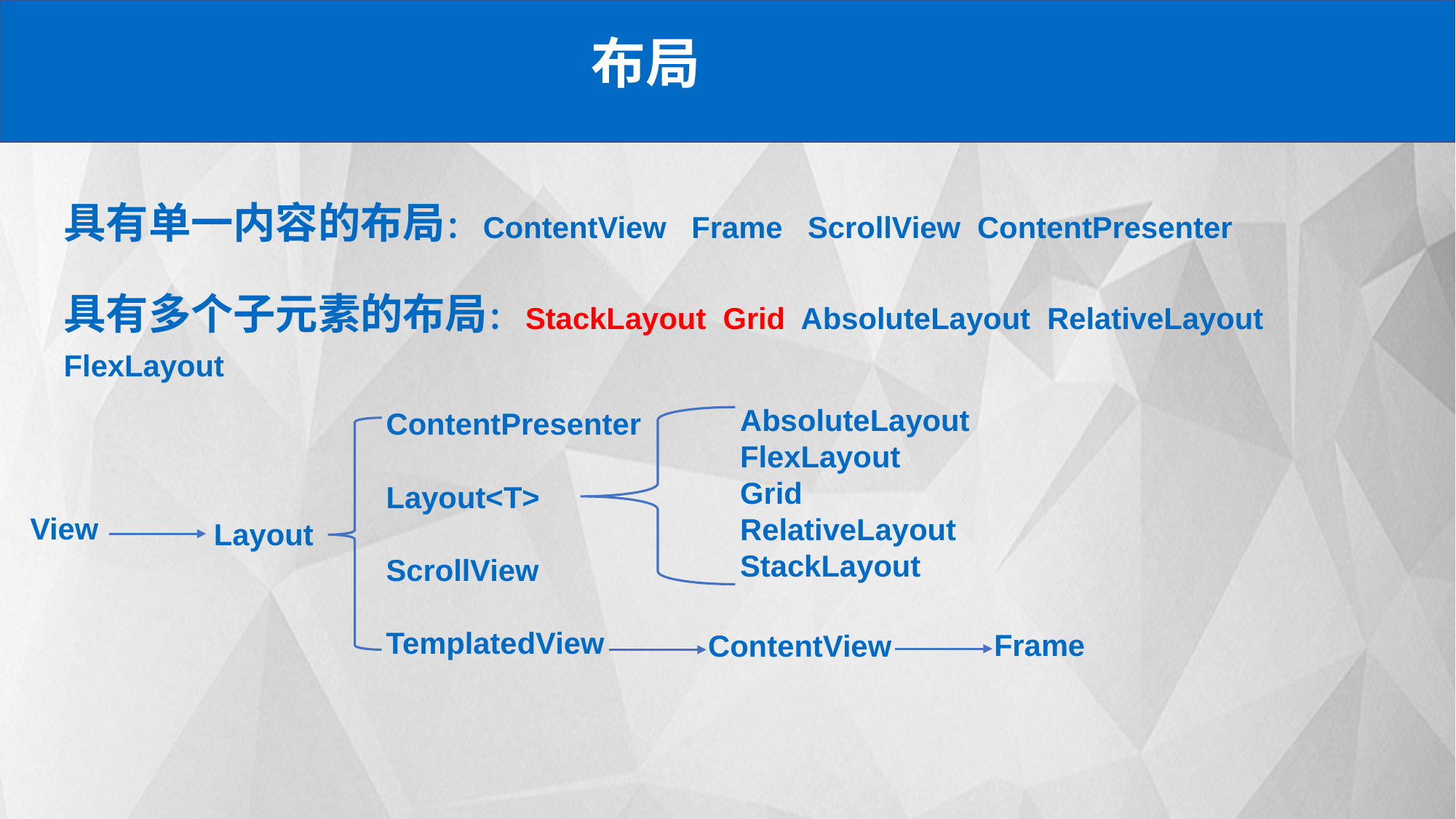

布局
具有单一内容的布局：ContentView   Frame   ScrollView  ContentPresenter

具有多个子元素的布局：StackLayout  Grid  AbsoluteLayout  RelativeLayout   FlexLayout
AbsoluteLayout
FlexLayout
Grid
RelativeLayout
StackLayout
ContentPresenter

Layout<T>

ScrollView

TemplatedView

View
Layout
Frame
ContentView